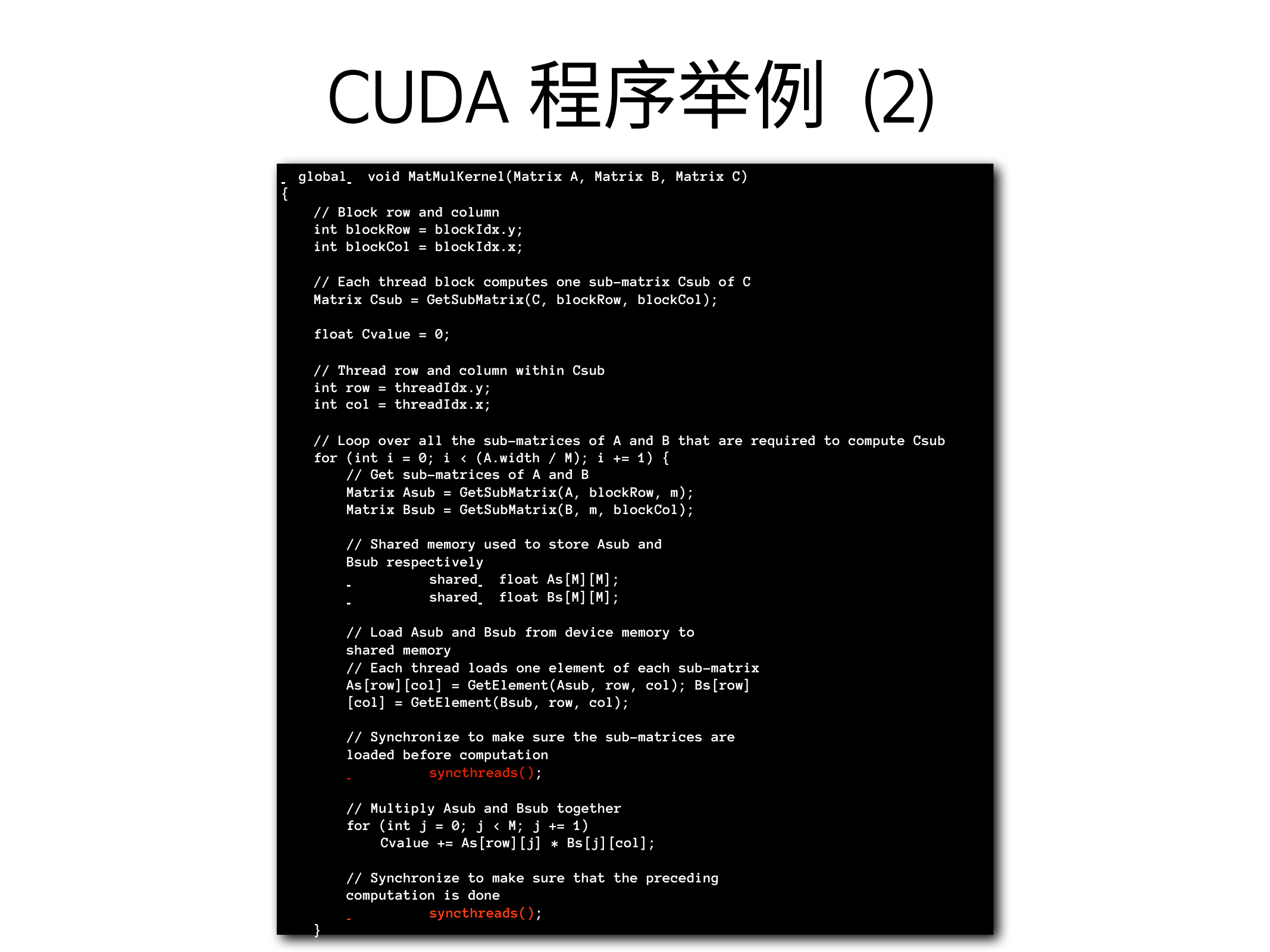

# CUDA程序举例 (2)

 	global 	 void MatMulKernel(Matrix A, Matrix B, Matrix C)
{
// Block row and column int blockRow = blockIdx.y; int blockCol = blockIdx.x;

// Each thread block computes one sub-matrix Csub of C Matrix Csub = GetSubMatrix(C, blockRow, blockCol);

float Cvalue = 0;

// Thread row and column within Csub int row = threadIdx.y;
int col = threadIdx.x;

// Loop over all the sub-matrices of A and B that are required to compute Csub for (int i = 0; i < (A.width / M); i += 1) {
// Get sub-matrices of A and B
Matrix Asub = GetSubMatrix(A, blockRow, m); Matrix Bsub = GetSubMatrix(B, m, blockCol);

// Shared memory used to store Asub and Bsub respectively
 	shared 	 float As[M][M];
 	shared 	 float Bs[M][M];

// Load Asub and Bsub from device memory to shared memory
// Each thread loads one element of each sub-matrix As[row][col] = GetElement(Asub, row, col); Bs[row][col] = GetElement(Bsub, row, col);

// Synchronize to make sure the sub-matrices are loaded before computation
 	syncthreads();

// Multiply Asub and Bsub together for (int j = 0; j < M; j += 1)
Cvalue += As[row][j] * Bs[j][col];

// Synchronize to make sure that the preceding computation is done
 	syncthreads();
}

// Write Csub to device memory, with each thread writing one element SetElement(Csub, row, col, Cvalue);
}